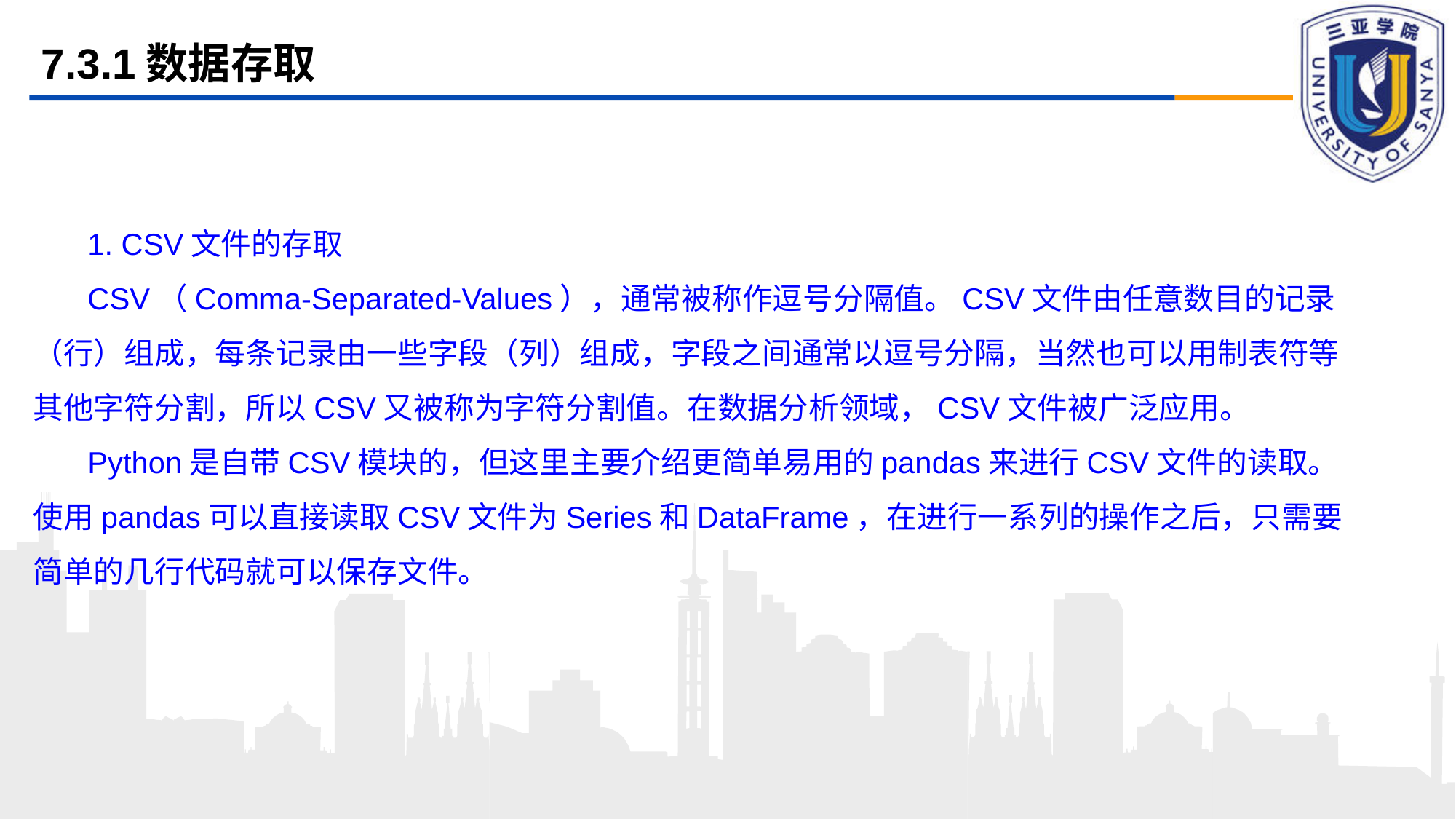

# 7.3.1数据存取
1. CSV文件的存取
CSV（Comma-Separated-Values），通常被称作逗号分隔值。CSV文件由任意数目的记录（行）组成，每条记录由一些字段（列）组成，字段之间通常以逗号分隔，当然也可以用制表符等其他字符分割，所以CSV又被称为字符分割值。在数据分析领域，CSV文件被广泛应用。
Python是自带CSV模块的，但这里主要介绍更简单易用的pandas来进行CSV文件的读取。使用pandas可以直接读取CSV文件为Series和DataFrame，在进行一系列的操作之后，只需要简单的几行代码就可以保存文件。